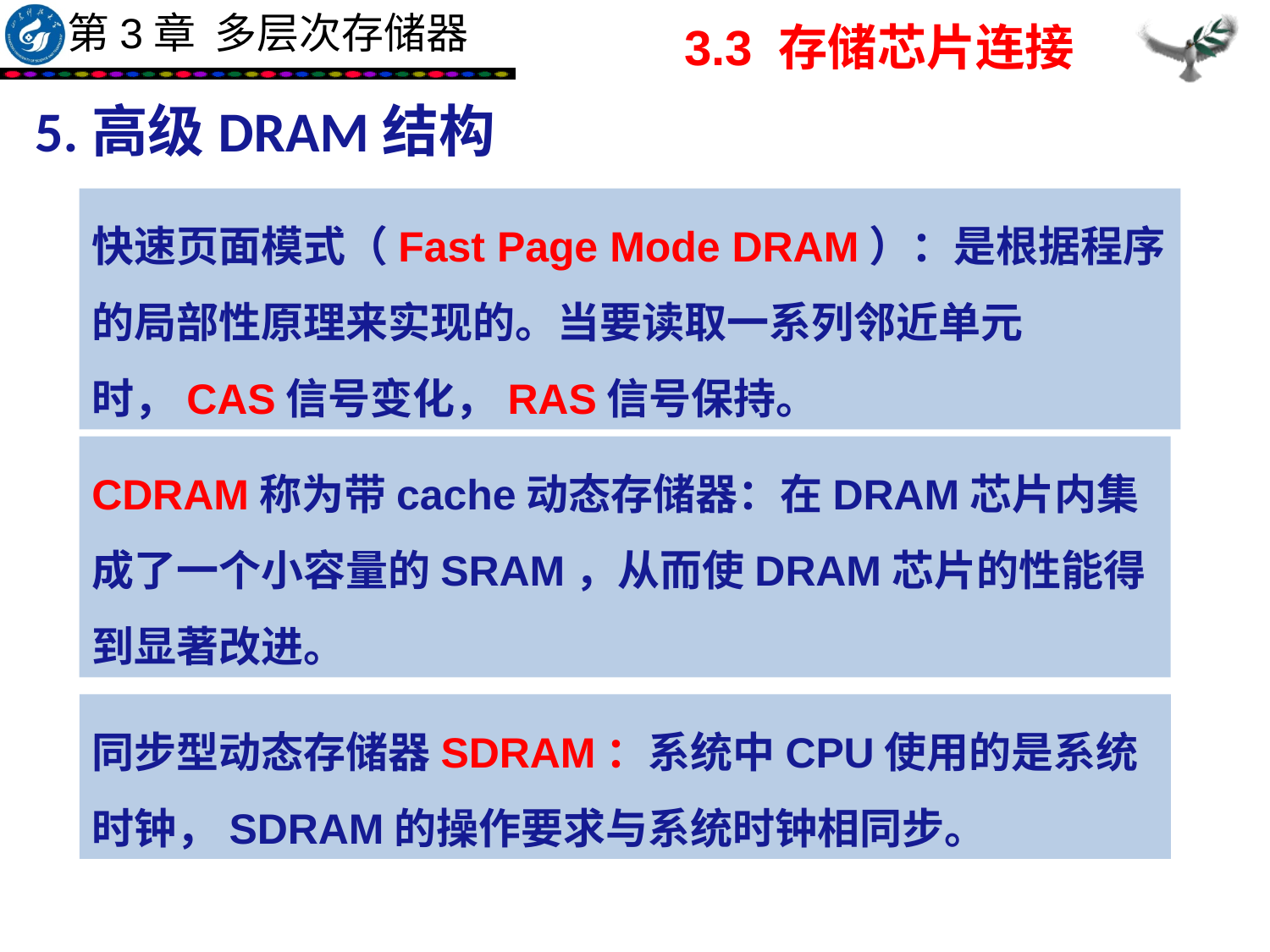

3.3 存储芯片连接
5.高级DRAM结构
快速页面模式（Fast Page Mode DRAM）：是根据程序的局部性原理来实现的。当要读取一系列邻近单元时，CAS信号变化，RAS信号保持。
CDRAM称为带cache动态存储器：在DRAM芯片内集成了一个小容量的SRAM，从而使DRAM芯片的性能得到显著改进。
同步型动态存储器SDRAM：系统中CPU使用的是系统时钟，SDRAM的操作要求与系统时钟相同步。